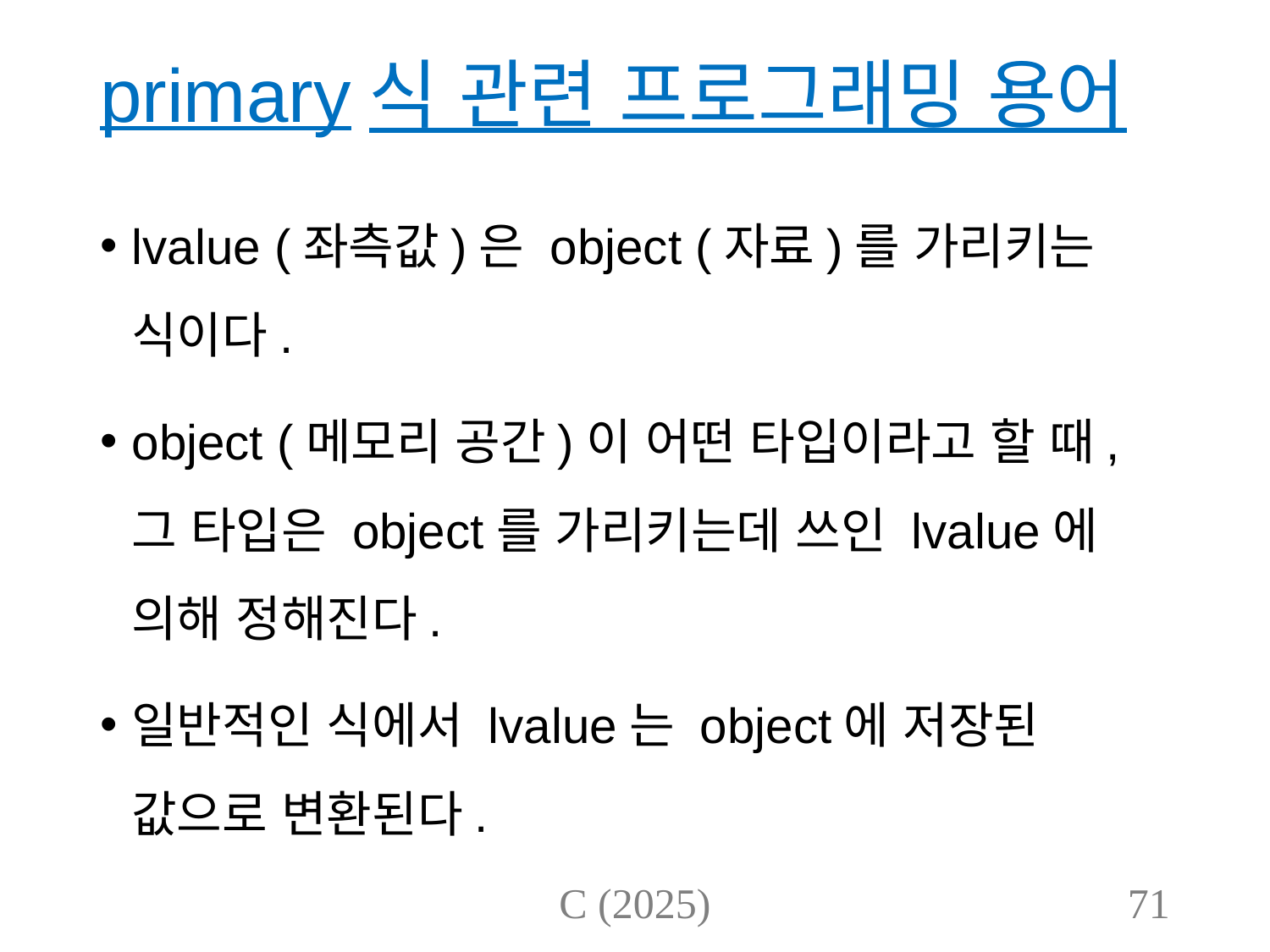

# primary식 관련 프로그래밍 용어
lvalue (좌측값)은 object (자료)를 가리키는 식이다.
object (메모리 공간)이 어떤 타입이라고 할 때, 그 타입은 object를 가리키는데 쓰인 lvalue에 의해 정해진다.
일반적인 식에서 lvalue는 object에 저장된 값으로 변환된다.
C (2025)
71